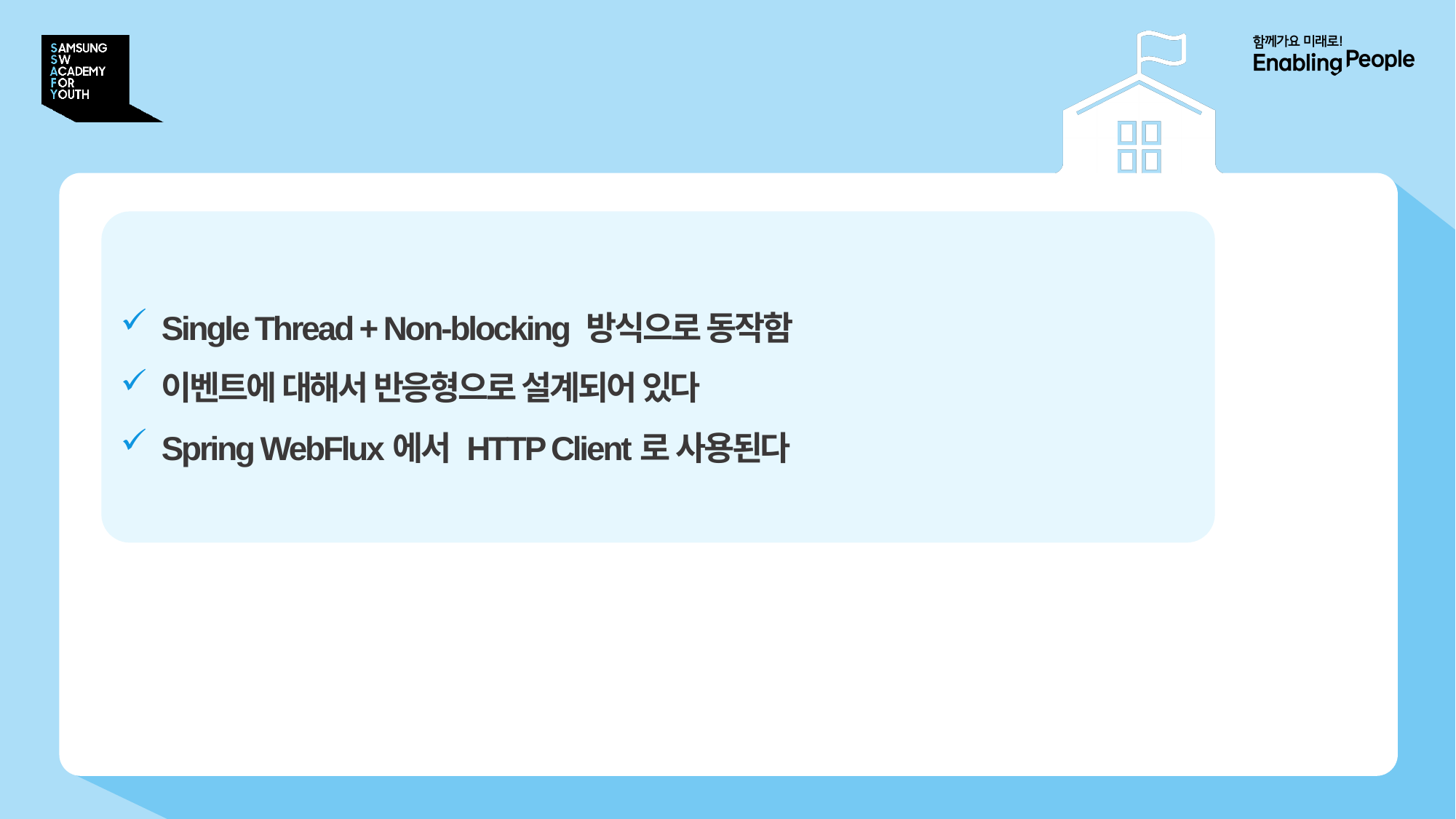

# WebClient

Single Thread + Non-blocking 방식으로 동작함
이벤트에 대해서 반응형으로 설계되어 있다
Spring WebFlux에서 HTTP Client로 사용된다